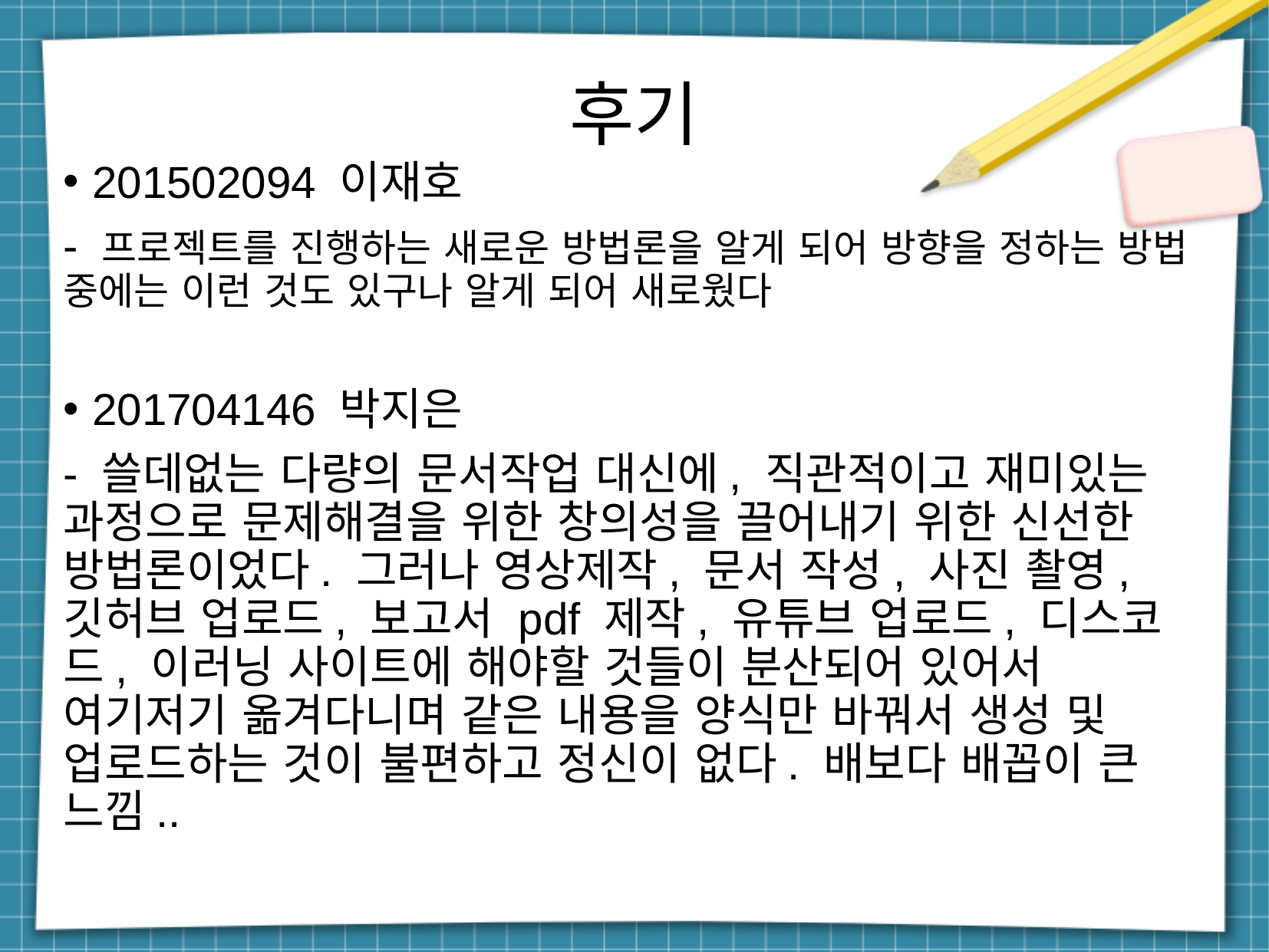

후기
201502094 이재호
- 프로젝트를 진행하는 새로운 방법론을 알게 되어 방향을 정하는 방법 중에는 이런 것도 있구나 알게 되어 새로웠다

201704146 박지은
- 쓸데없는 다량의 문서작업 대신에, 직관적이고 재미있는 과정으로 문제해결을 위한 창의성을 끌어내기 위한 신선한 방법론이었다. 그러나 영상제작, 문서 작성, 사진 촬영, 깃허브 업로드, 보고서 pdf 제작, 유튜브 업로드, 디스코드, 이러닝 사이트에 해야할 것들이 분산되어 있어서 여기저기 옮겨다니며 같은 내용을 양식만 바꿔서 생성 및 업로드하는 것이 불편하고 정신이 없다. 배보다 배꼽이 큰 느낌..